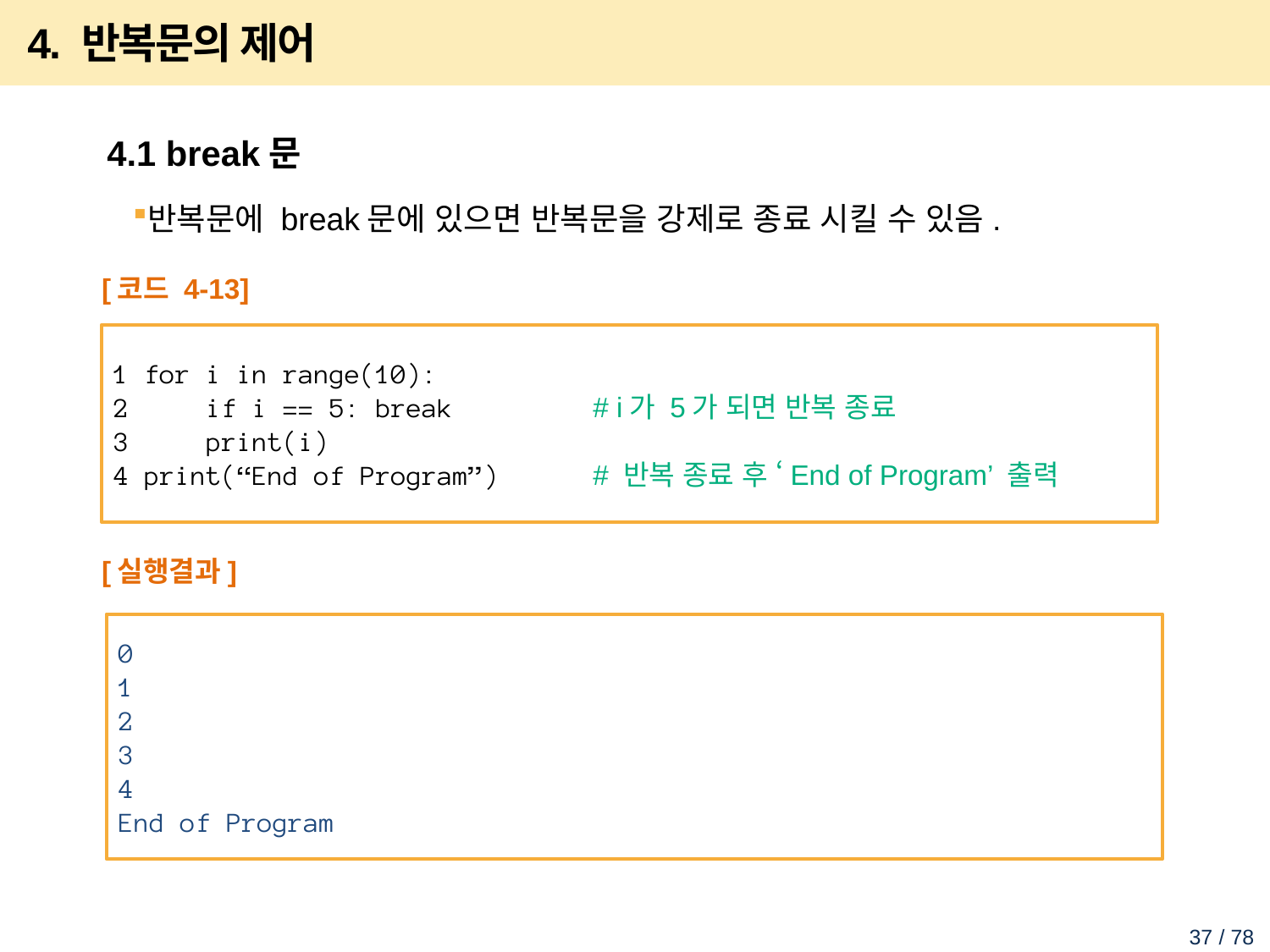

# 4. 반복문의 제어
4.1 break문
반복문에 break문에 있으면 반복문을 강제로 종료 시킬 수 있음.

[코드 4-13]
1 for i in range(10):
2     if i == 5: break         # i가 5가 되면 반복 종료
3     print(i)
4 print(“End of Program”)      # 반복 종료 후 ‘End of Program’ 출력
[실행결과]
0
1
2
3
4
End of Program